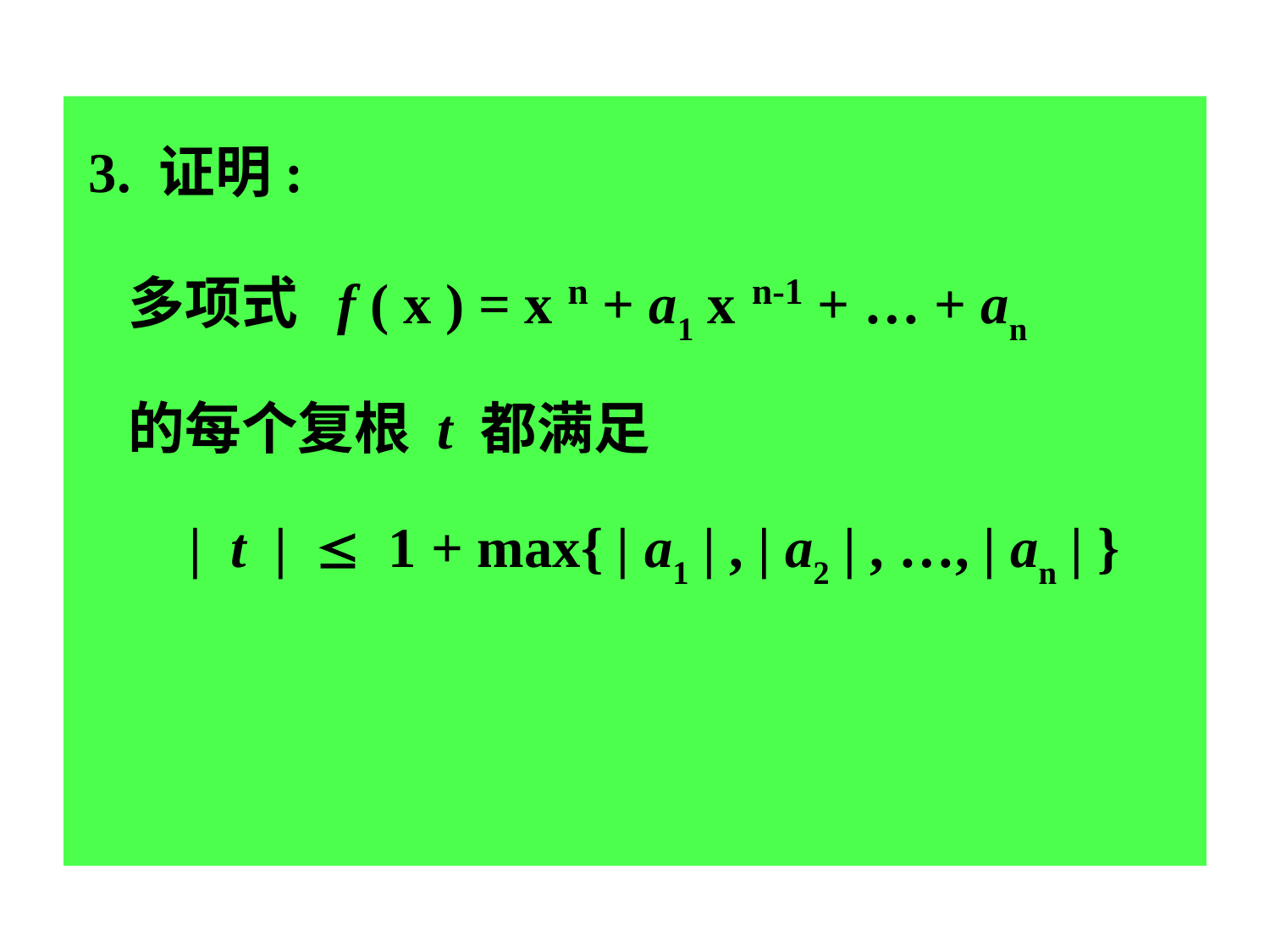

3. 证明:
   多项式  f ( x ) = x n + a1 x n-1 + … + an
   的每个复根 t 都满足
        |  t  |  ≤  1 + max{ | a1 | , | a2 | , …, | an | }